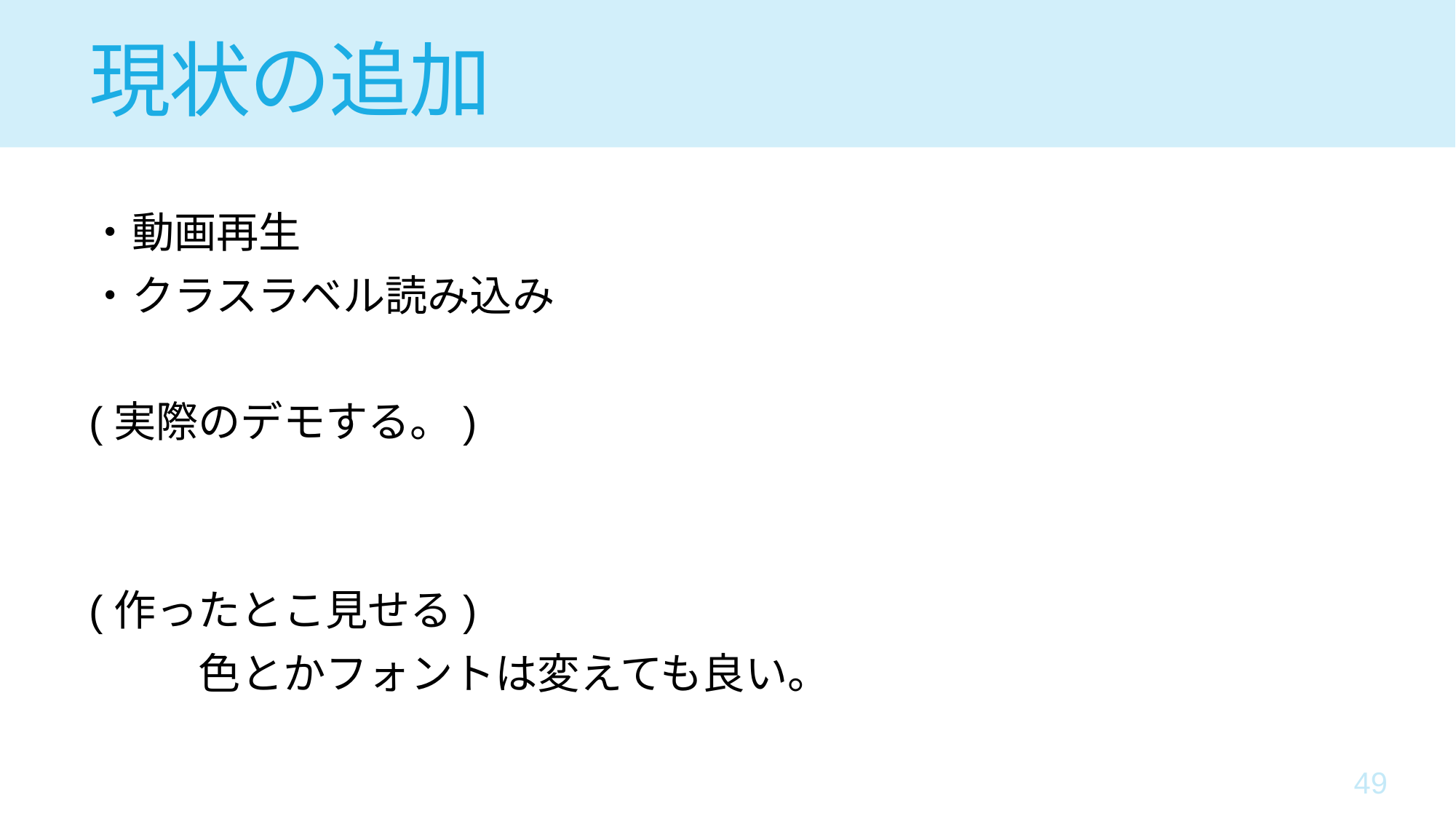

# 現状の追加
・動画再生
・クラスラベル読み込み

(実際のデモする。)

(作ったとこ見せる)
	色とかフォントは変えても良い。